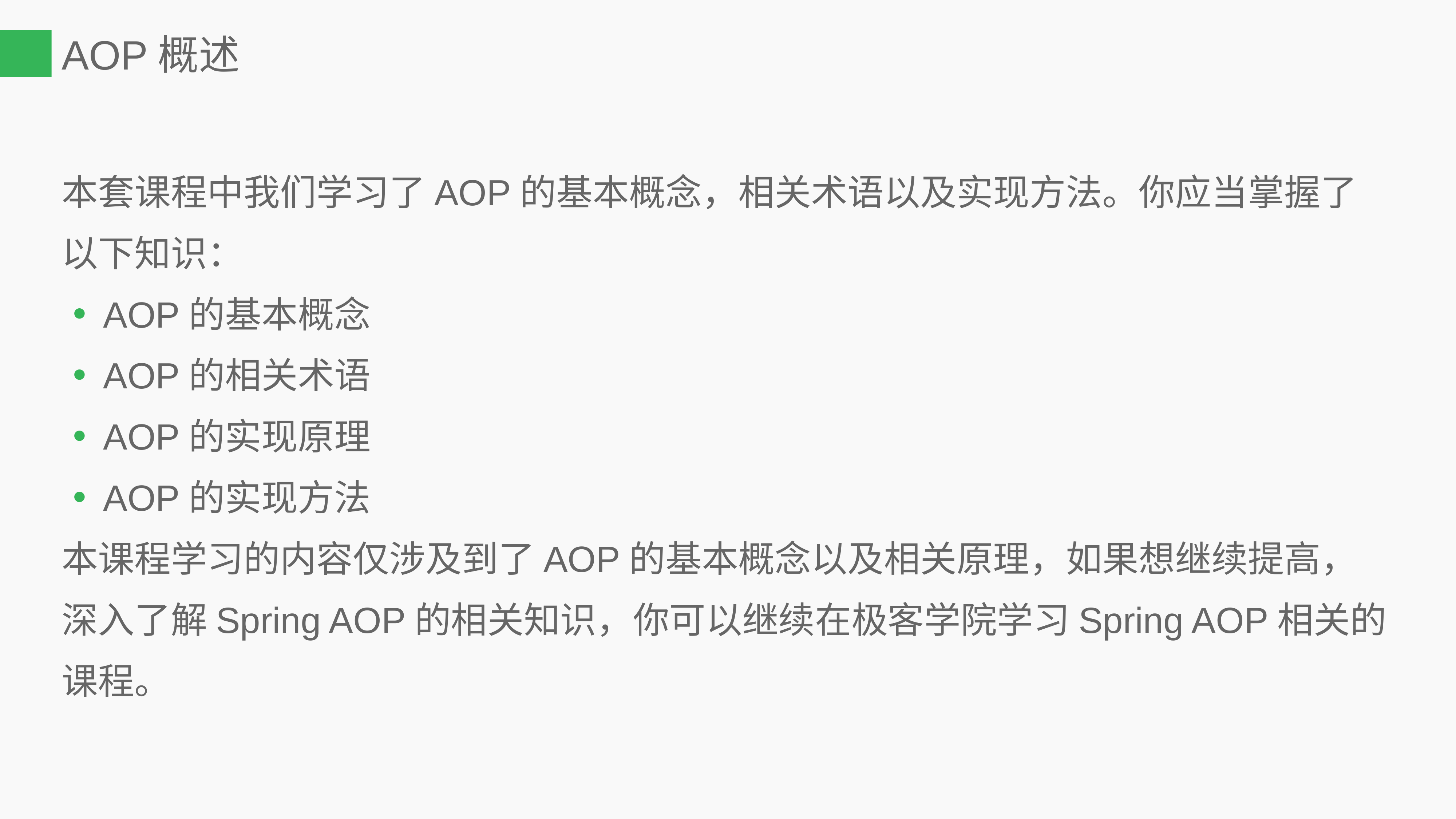

# AOP概述
本套课程中我们学习了AOP的基本概念，相关术语以及实现方法。你应当掌握了以下知识：
AOP的基本概念
AOP的相关术语
AOP的实现原理
AOP的实现方法
本课程学习的内容仅涉及到了AOP的基本概念以及相关原理，如果想继续提高，深入了解Spring AOP的相关知识，你可以继续在极客学院学习Spring AOP相关的课程。